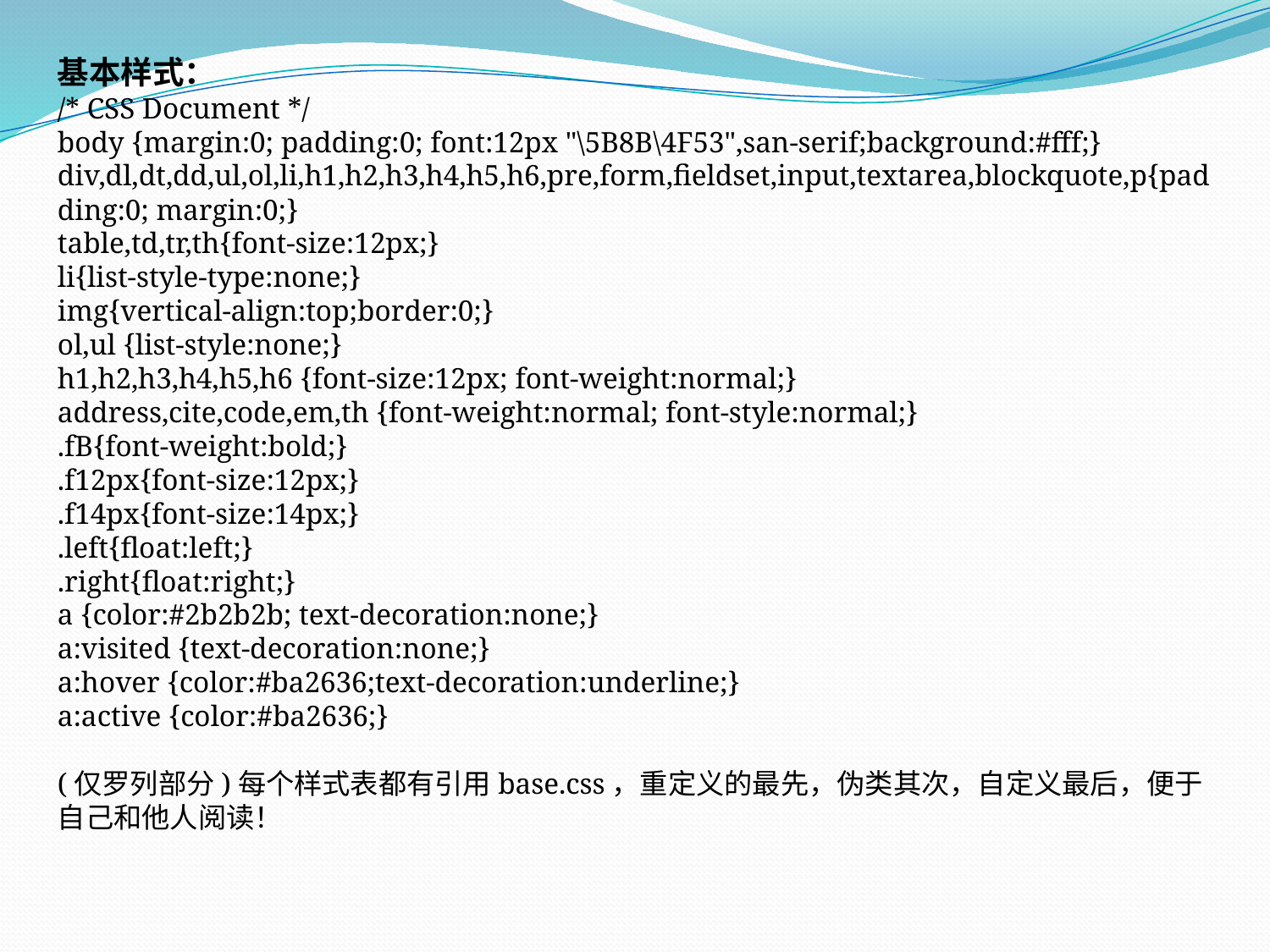

基本样式：
/* CSS Document */
body {margin:0; padding:0; font:12px "\5B8B\4F53",san-serif;background:#fff;}
div,dl,dt,dd,ul,ol,li,h1,h2,h3,h4,h5,h6,pre,form,fieldset,input,textarea,blockquote,p{padding:0; margin:0;}
table,td,tr,th{font-size:12px;}
li{list-style-type:none;}
img{vertical-align:top;border:0;}
ol,ul {list-style:none;}
h1,h2,h3,h4,h5,h6 {font-size:12px; font-weight:normal;}
address,cite,code,em,th {font-weight:normal; font-style:normal;}
.fB{font-weight:bold;}
.f12px{font-size:12px;}
.f14px{font-size:14px;}
.left{float:left;}
.right{float:right;}
a {color:#2b2b2b; text-decoration:none;}
a:visited {text-decoration:none;}
a:hover {color:#ba2636;text-decoration:underline;}
a:active {color:#ba2636;}

(仅罗列部分)每个样式表都有引用base.css，重定义的最先，伪类其次，自定义最后，便于自己和他人阅读！